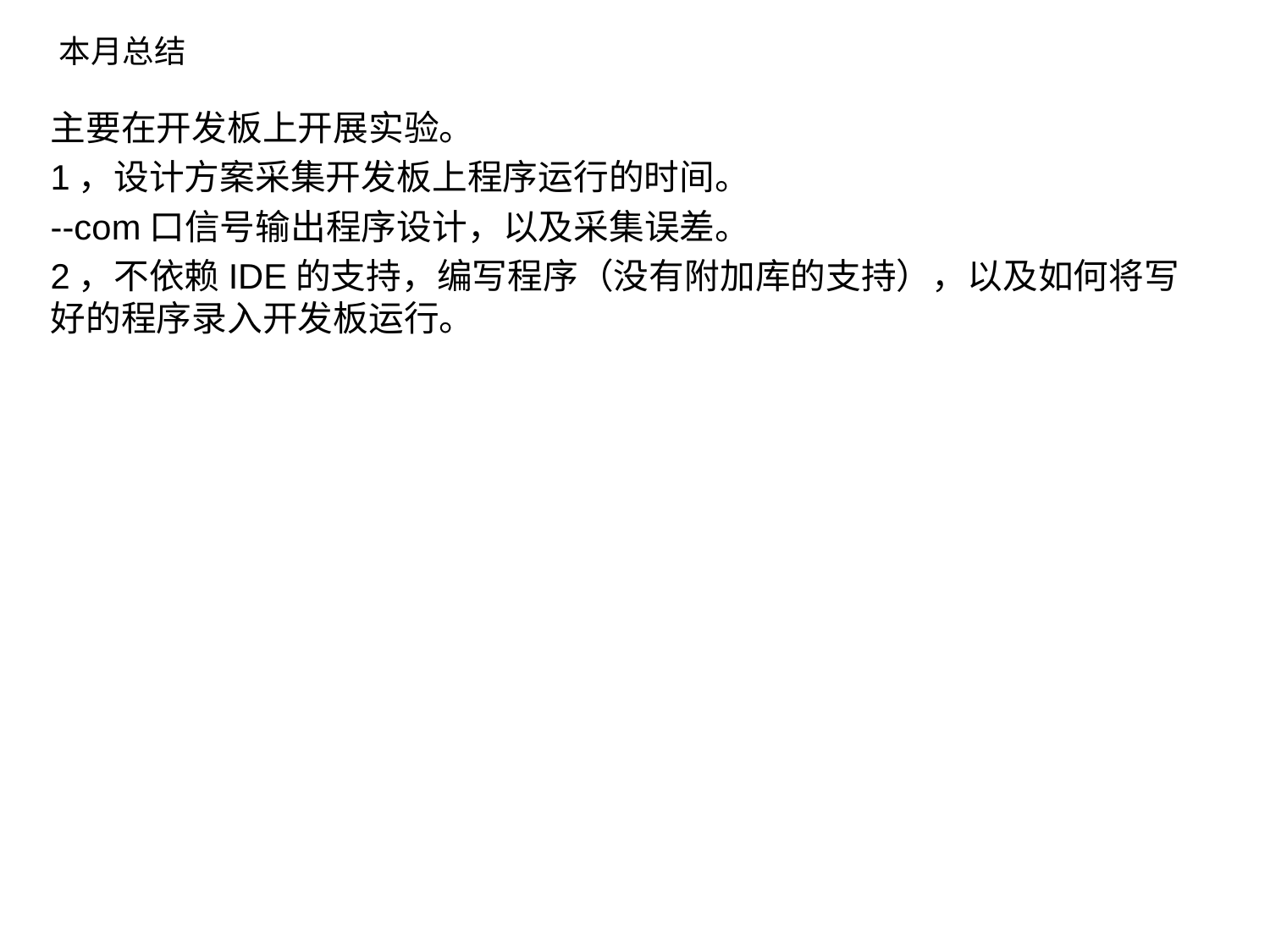

本月总结
主要在开发板上开展实验。
1，设计方案采集开发板上程序运行的时间。
--com口信号输出程序设计，以及采集误差。
2，不依赖IDE的支持，编写程序（没有附加库的支持），以及如何将写好的程序录入开发板运行。